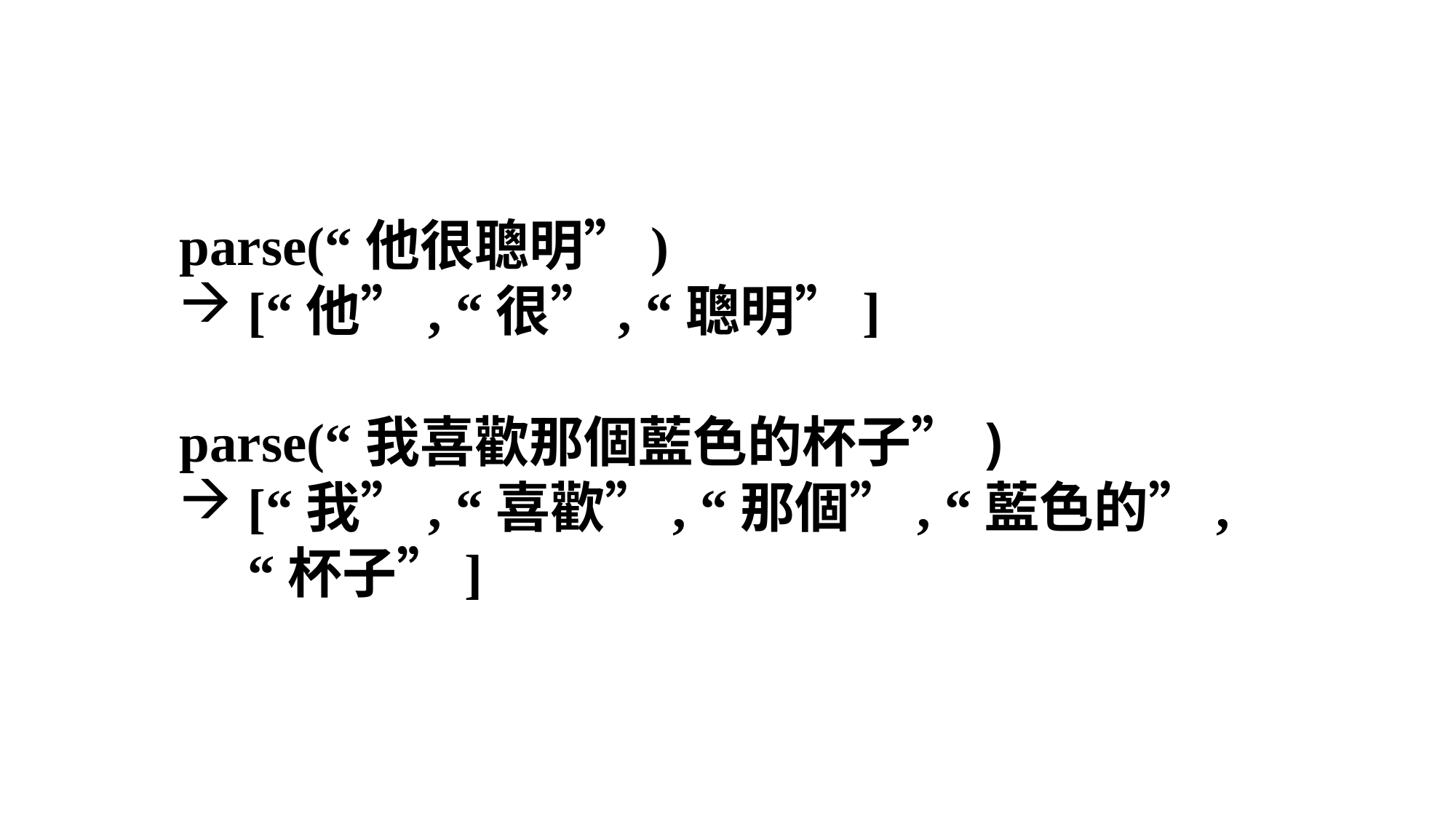

parse(“他很聰明”)
[“他”, “很”, “聰明”]

parse(“我喜歡那個藍色的杯子”)
[“我”, “喜歡”, “那個”, “藍色的”, “杯子”]